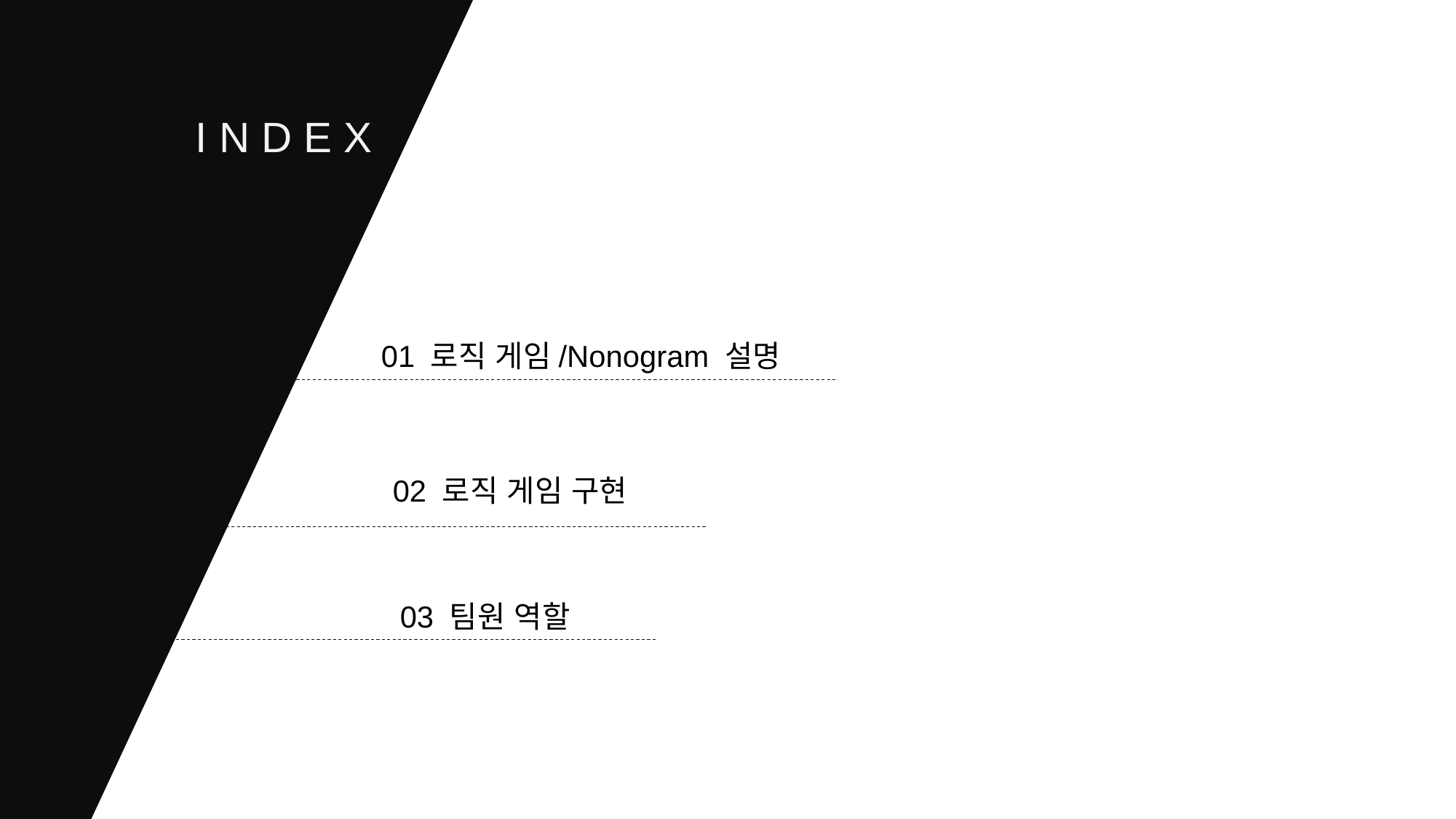

I N D E X
01 로직 게임/Nonogram 설명
02 로직 게임 구현
03 팀원 역할